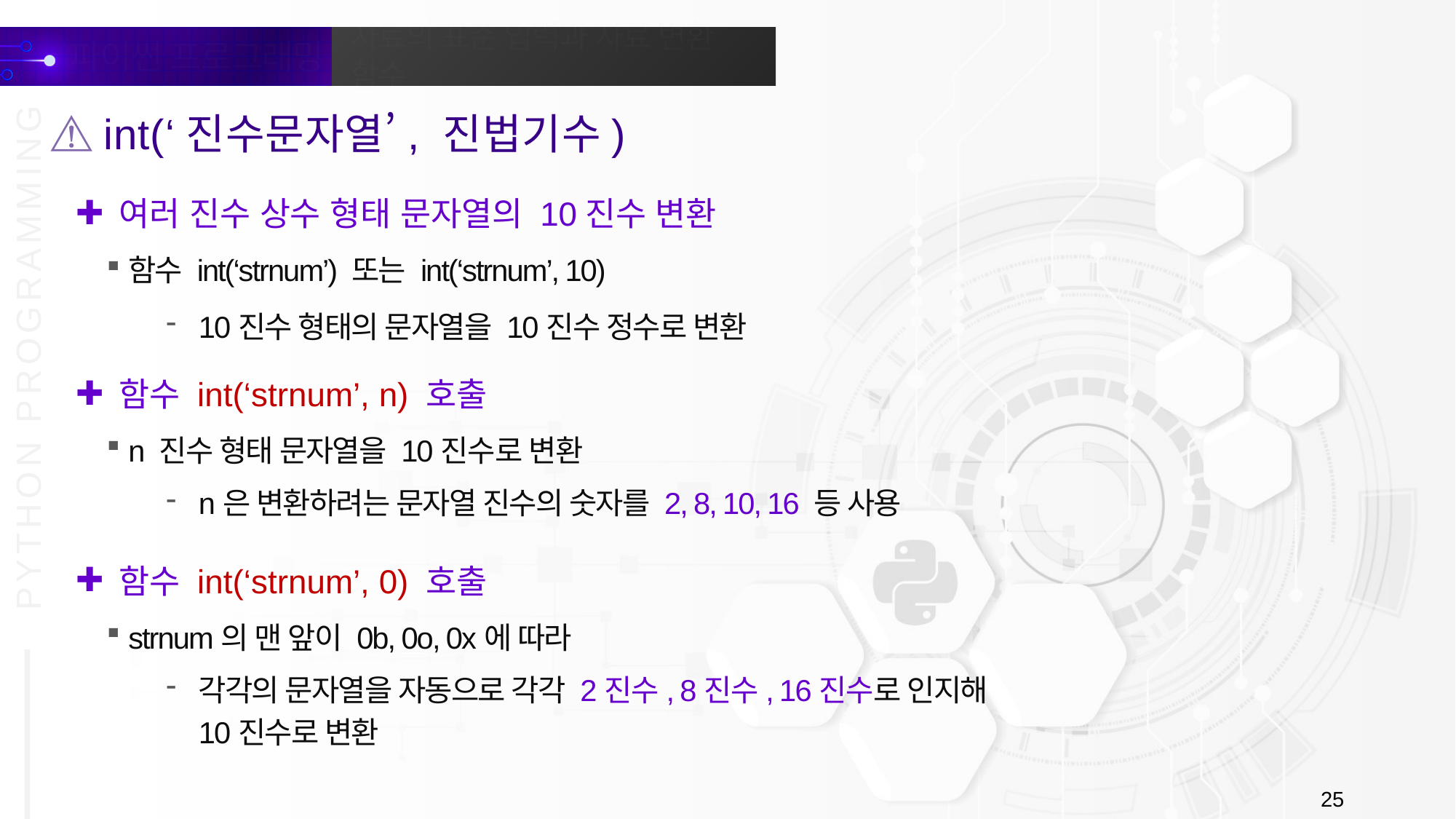

int(‘진수문자열’, 진법기수)
여러 진수 상수 형태 문자열의 10진수 변환
함수 int(‘strnum’) 또는 int(‘strnum’, 10)
10진수 형태의 문자열을 10진수 정수로 변환
함수 int(‘strnum’, n) 호출
n 진수 형태 문자열을 10진수로 변환
n은 변환하려는 문자열 진수의 숫자를 2, 8, 10, 16 등 사용
함수 int(‘strnum’, 0) 호출
strnum의 맨 앞이 0b, 0o, 0x에 따라
각각의 문자열을 자동으로 각각 2진수, 8진수, 16진수로 인지해 10진수로 변환
25